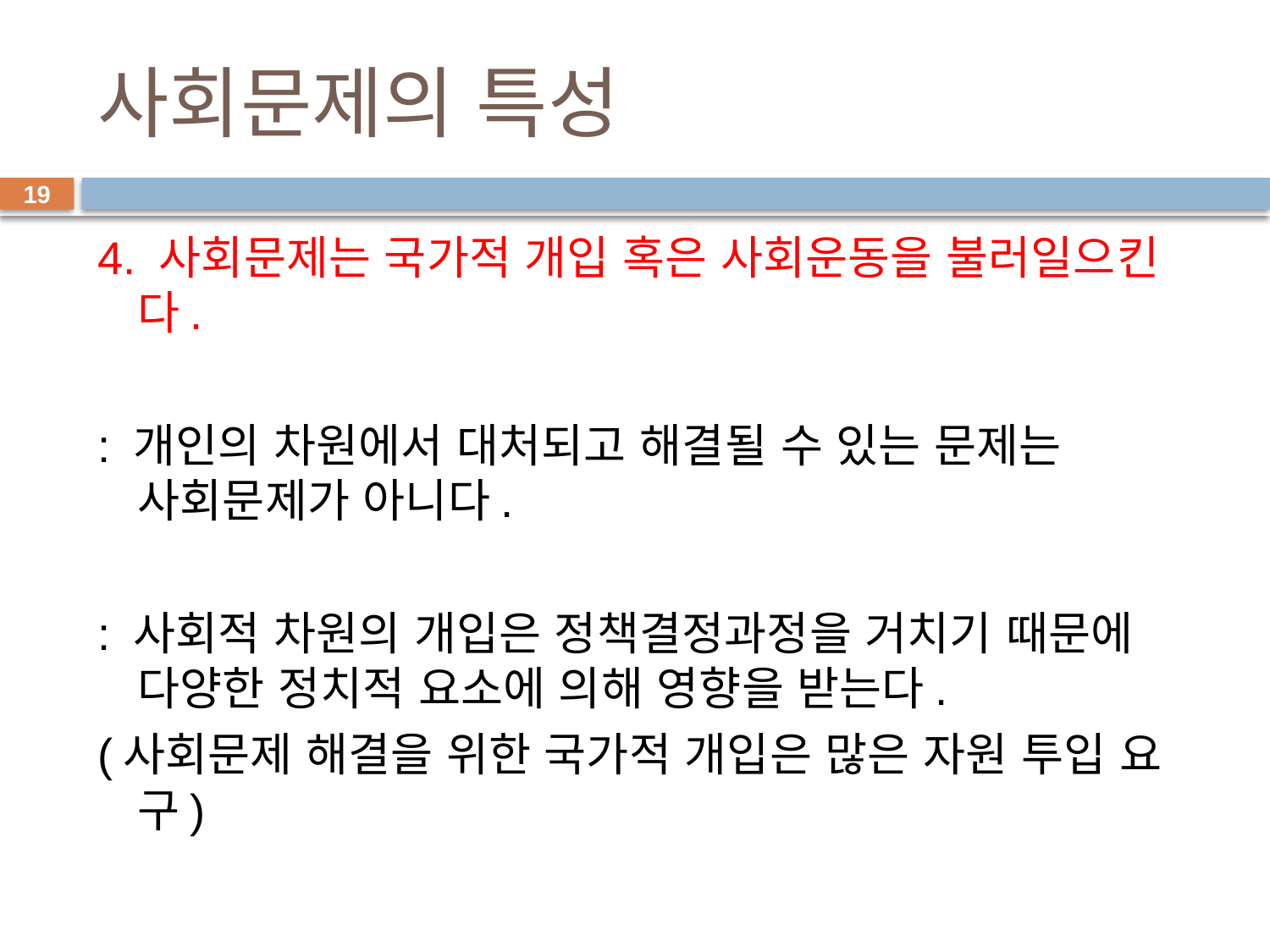

# 사회문제의 특성
19
4. 사회문제는 국가적 개입 혹은 사회운동을 불러일으킨다.

: 개인의 차원에서 대처되고 해결될 수 있는 문제는 사회문제가 아니다.

: 사회적 차원의 개입은 정책결정과정을 거치기 때문에 다양한 정치적 요소에 의해 영향을 받는다.
(사회문제 해결을 위한 국가적 개입은 많은 자원 투입 요구)